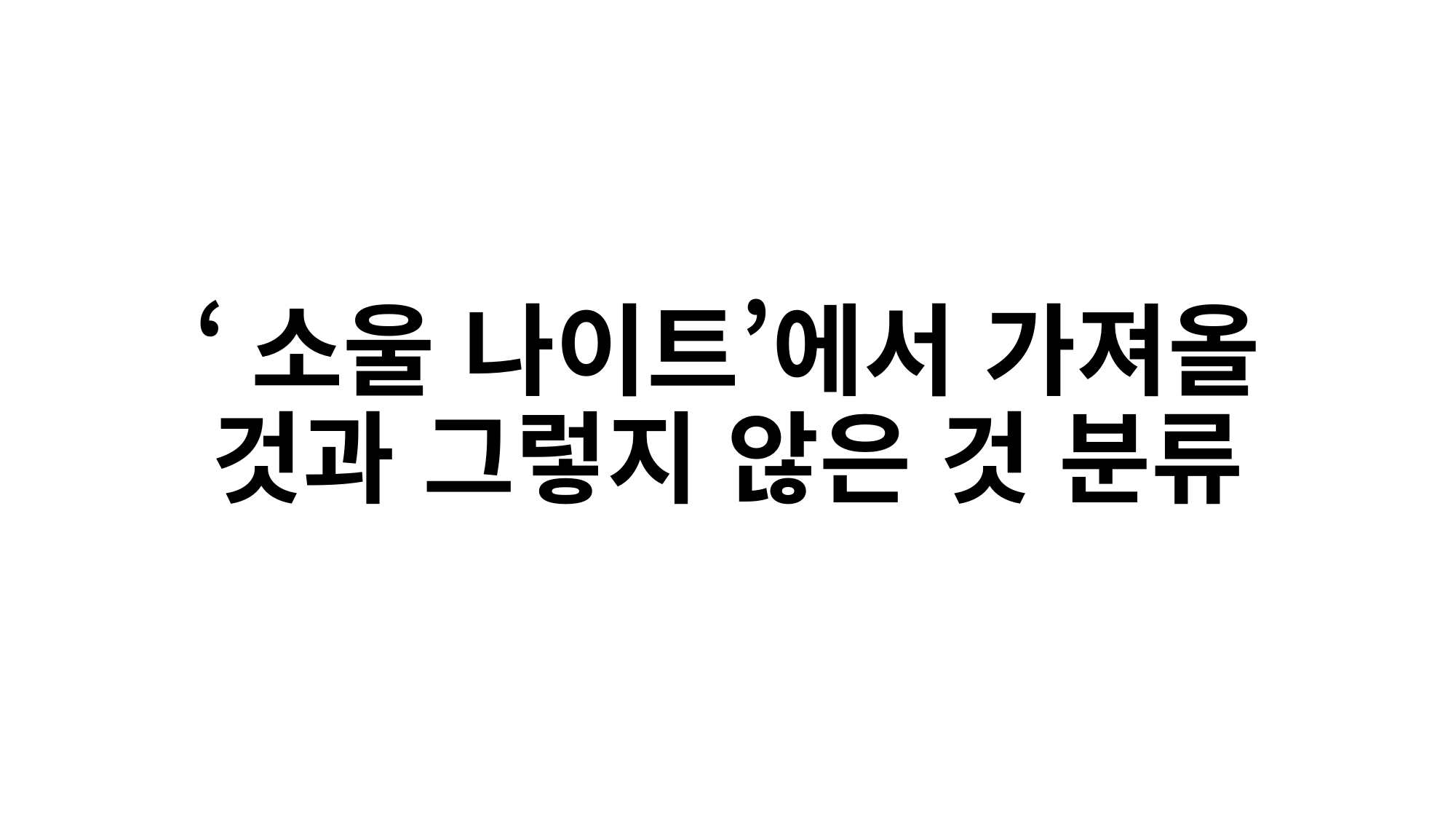

# ‘소울 나이트’에서 가져올 것과 그렇지 않은 것 분류